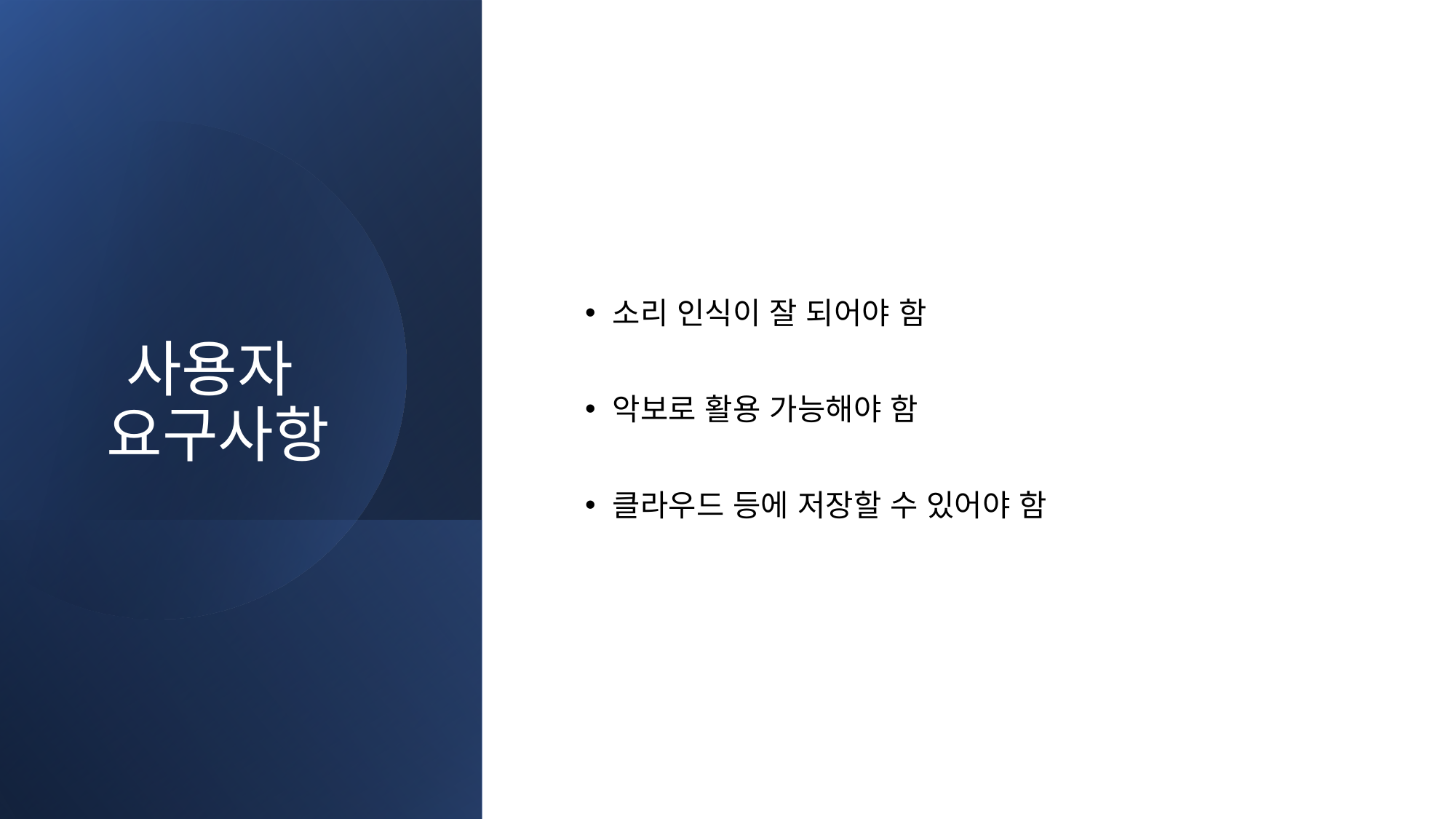

# 사용자 요구사항

소리 인식이 잘 되어야 함

악보로 활용 가능해야 함

클라우드 등에 저장할 수 있어야 함